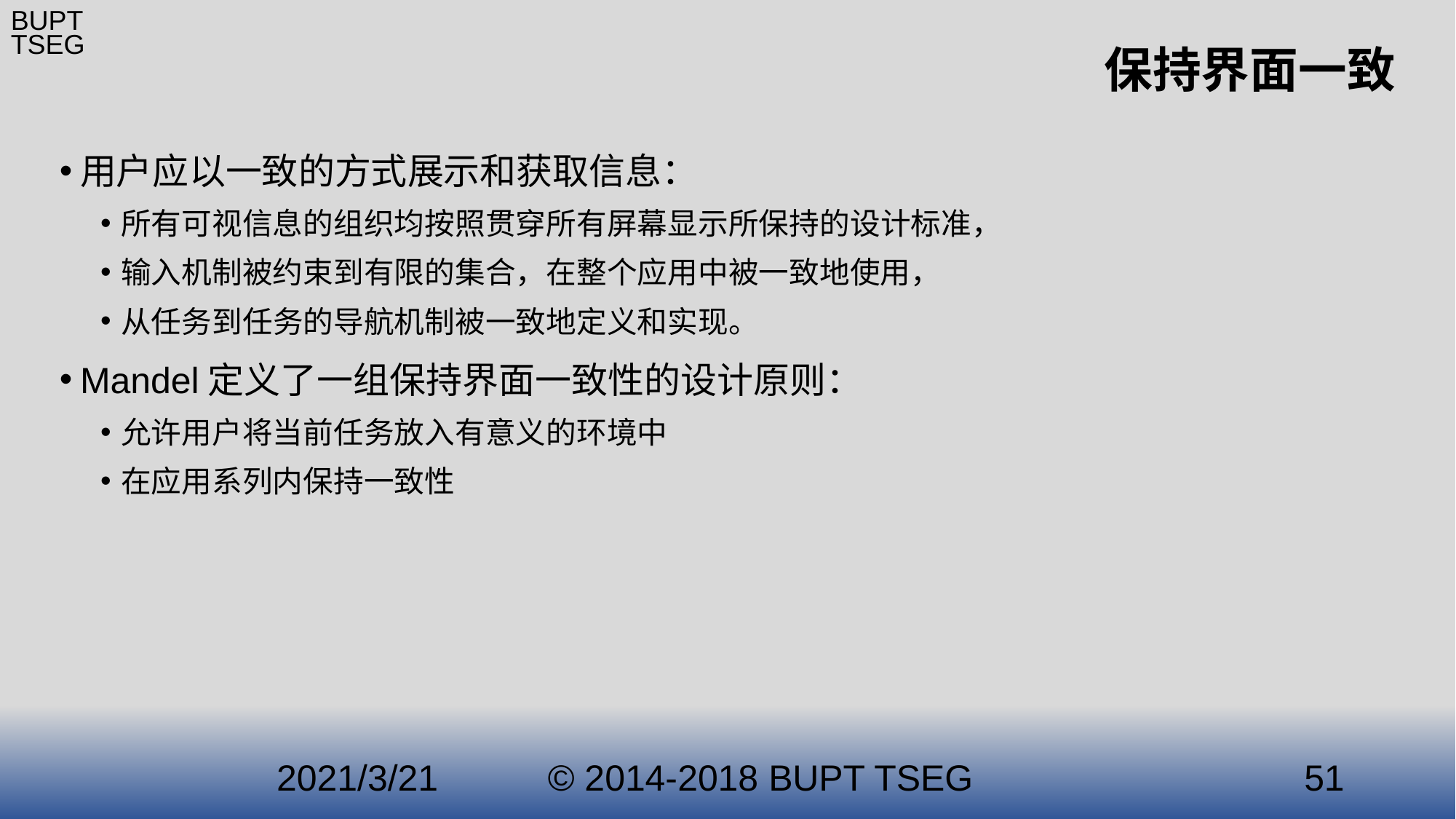

# 保持界面一致
用户应以一致的方式展示和获取信息：
所有可视信息的组织均按照贯穿所有屏幕显示所保持的设计标准，
输入机制被约束到有限的集合，在整个应用中被一致地使用，
从任务到任务的导航机制被一致地定义和实现。
Mandel定义了一组保持界面一致性的设计原则：
允许用户将当前任务放入有意义的环境中
在应用系列内保持一致性
2021/3/21
© 2014-2018 BUPT TSEG
51